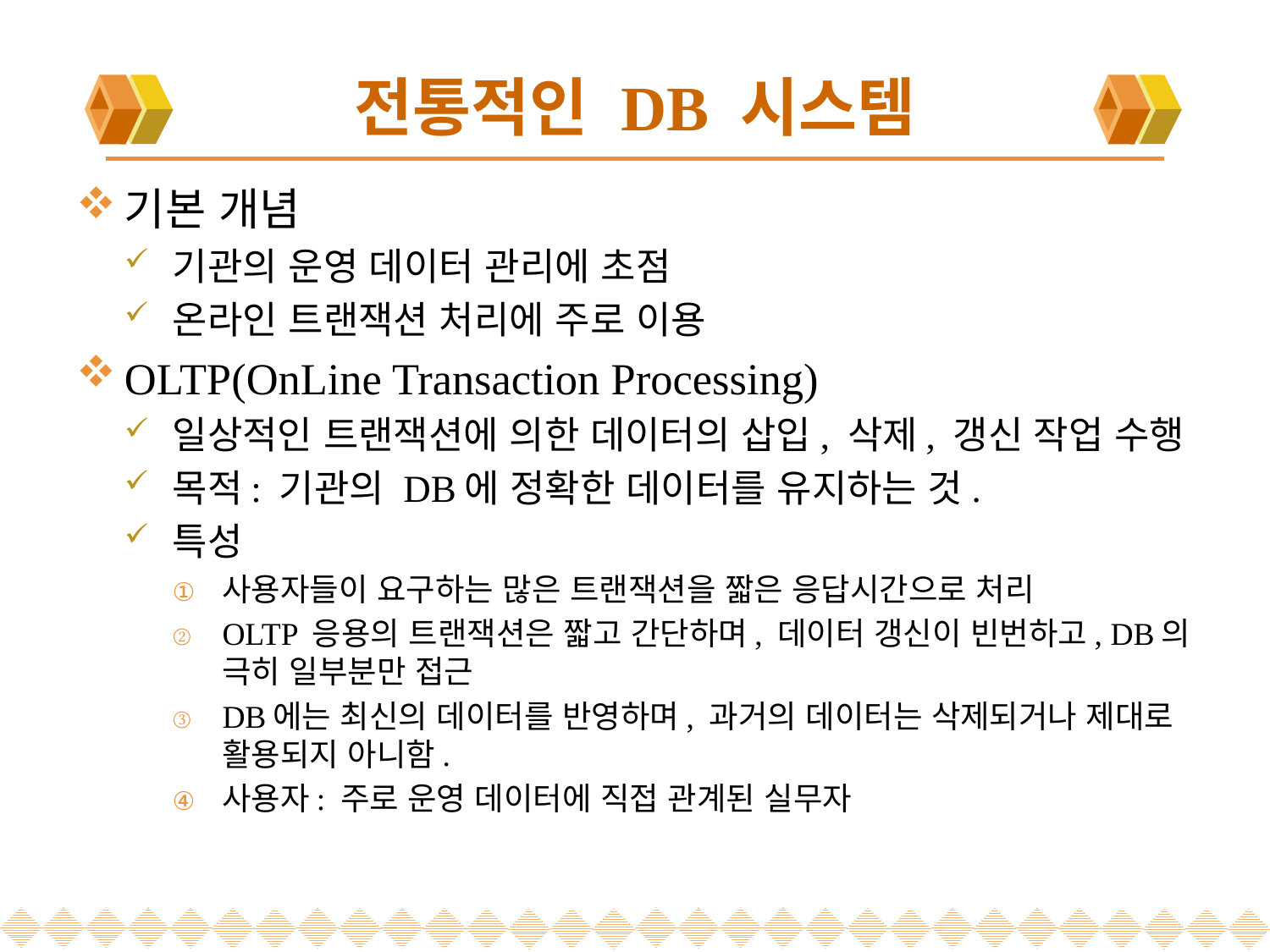

# 전통적인 DB 시스템
기본 개념
기관의 운영 데이터 관리에 초점
온라인 트랜잭션 처리에 주로 이용
OLTP(OnLine Transaction Processing)
일상적인 트랜잭션에 의한 데이터의 삽입, 삭제, 갱신 작업 수행
목적: 기관의 DB에 정확한 데이터를 유지하는 것.
특성
사용자들이 요구하는 많은 트랜잭션을 짧은 응답시간으로 처리
OLTP 응용의 트랜잭션은 짧고 간단하며, 데이터 갱신이 빈번하고, DB의 극히 일부분만 접근
DB에는 최신의 데이터를 반영하며, 과거의 데이터는 삭제되거나 제대로 활용되지 아니함.
사용자: 주로 운영 데이터에 직접 관계된 실무자